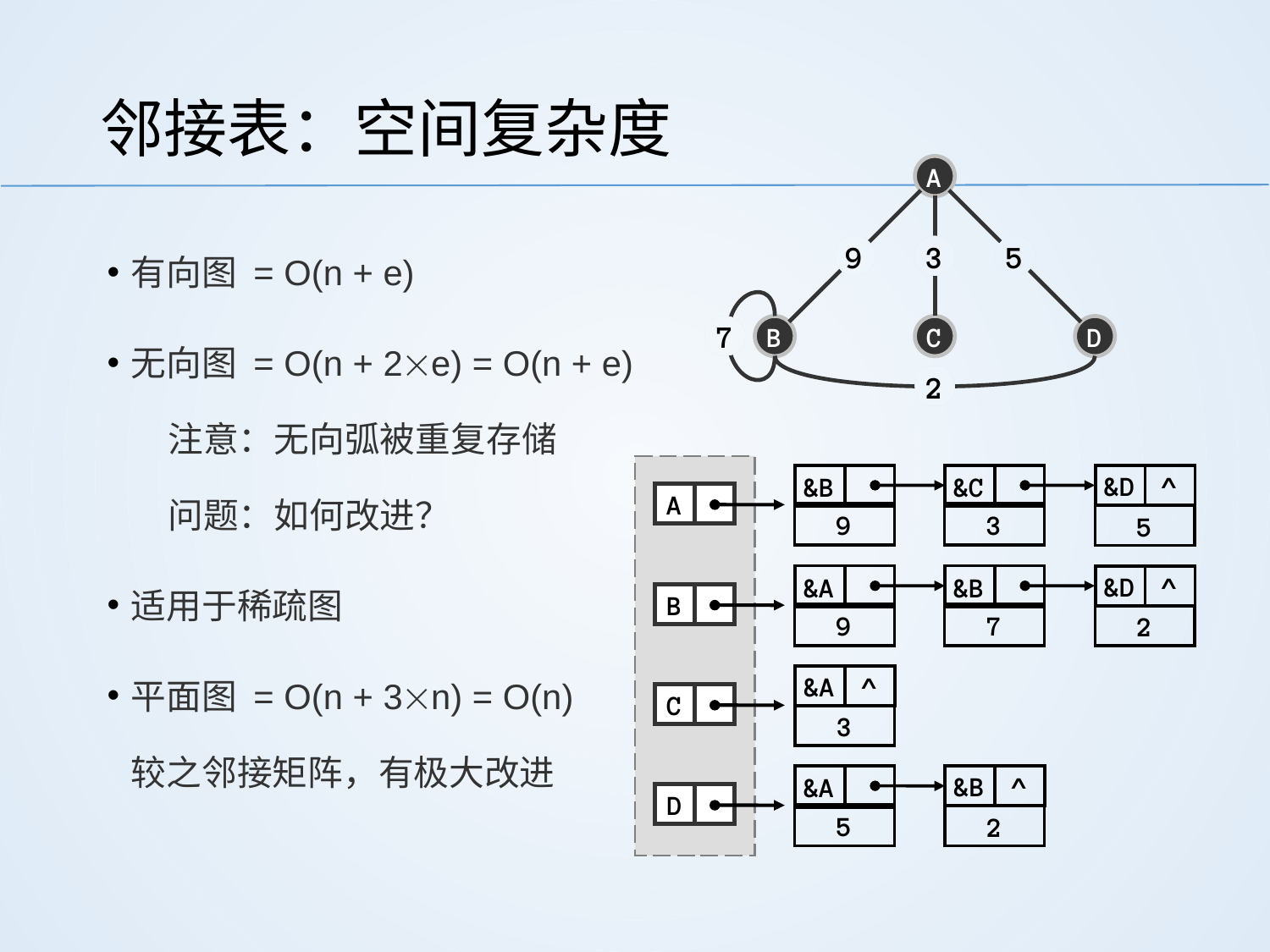

# 邻接表：空间复杂度
A
有向图 = O(n + e)
无向图 = O(n + 2×e) = O(n + e)
	注意：无向弧被重复存储
	问题：如何改进？
适用于稀疏图
平面图 = O(n + 3×n) = O(n)
较之邻接矩阵，有极大改进
9
3
5
7
B
C
D
2

&B

9
&C

3
&D
^
5
A

&A

9
&B

7
&D
^
2
B

&A
^
3
C

&A

5
&B
^
2
D